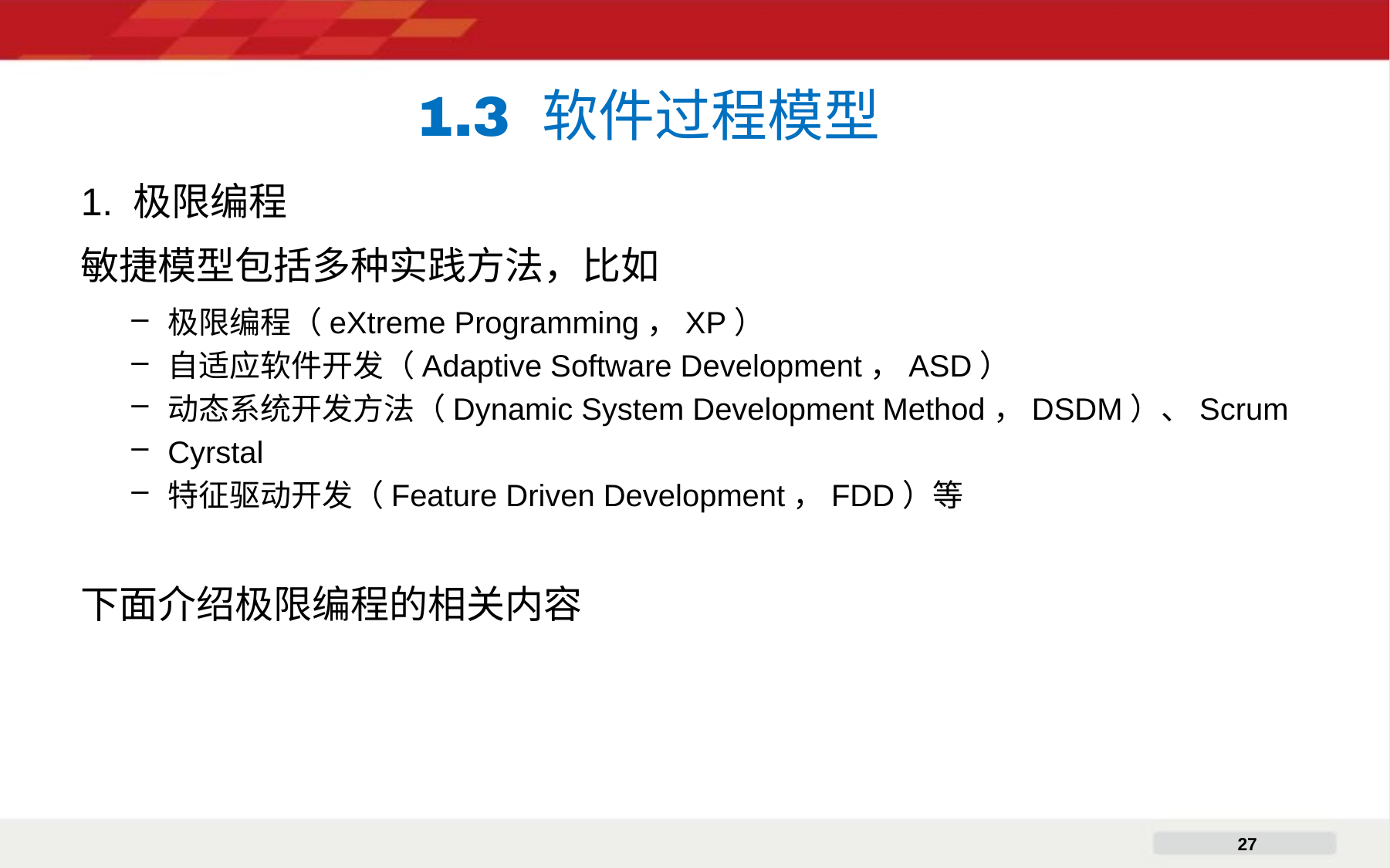

# 1.3 软件过程模型
1. 极限编程
敏捷模型包括多种实践方法，比如
极限编程（eXtreme Programming，XP）
自适应软件开发（Adaptive Software Development，ASD）
动态系统开发方法（Dynamic System Development Method，DSDM）、Scrum
Cyrstal
特征驱动开发（Feature Driven Development，FDD）等

下面介绍极限编程的相关内容